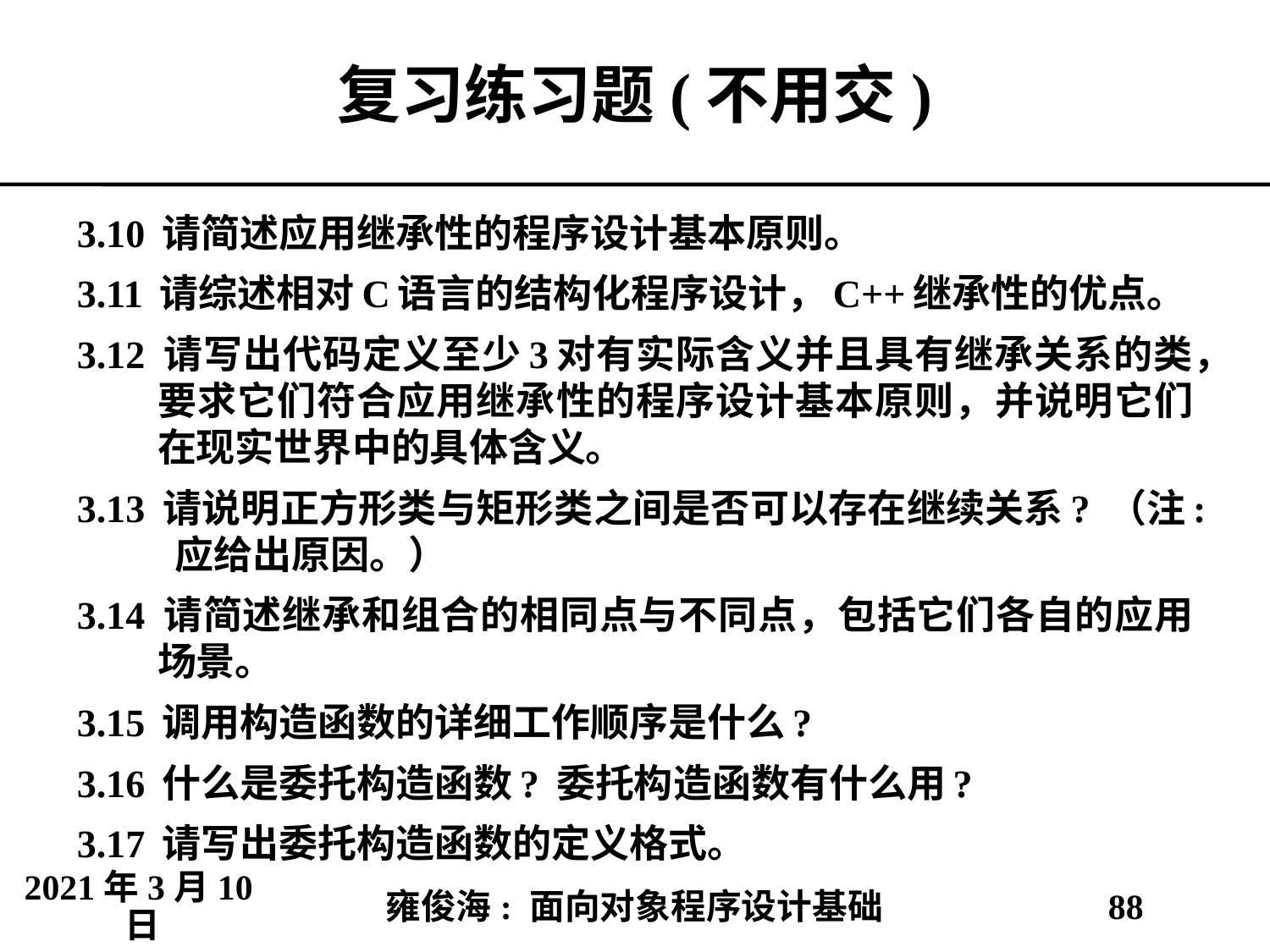

# 复习练习题(不用交)

3.10 请简述应用继承性的程序设计基本原则。
3.11 请综述相对C语言的结构化程序设计，C++继承性的优点。
3.12 请写出代码定义至少3对有实际含义并且具有继承关系的类，要求它们符合应用继承性的程序设计基本原则，并说明它们在现实世界中的具体含义。
3.13 请说明正方形类与矩形类之间是否可以存在继续关系? （注: 应给出原因。）
3.14 请简述继承和组合的相同点与不同点，包括它们各自的应用场景。
3.15 调用构造函数的详细工作顺序是什么?
3.16 什么是委托构造函数? 委托构造函数有什么用?
3.17 请写出委托构造函数的定义格式。
2021年3月10日
雍俊海: 面向对象程序设计基础
88